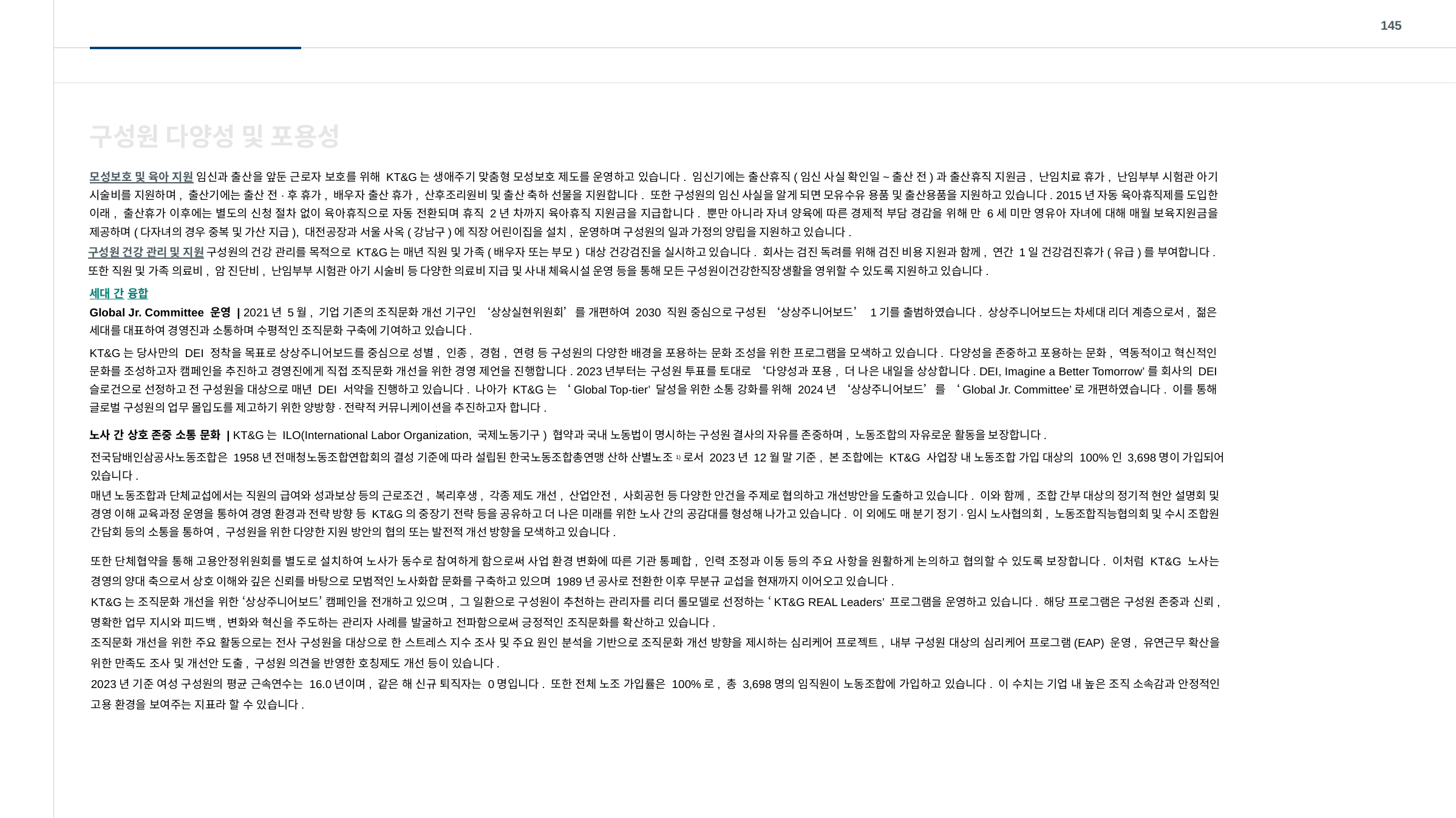

145
구성원 다양성 및 포용성
모성보호 및 육아 지원 임신과 출산을 앞둔 근로자 보호를 위해 KT&G는 생애주기 맞춤형 모성보호 제도를 운영하고 있습니다. 임신기에는 출산휴직(임신 사실 확인일~출산 전)과 출산휴직 지원금, 난임치료 휴가, 난임부부 시험관 아기 시술비를 지원하며, 출산기에는 출산 전·후 휴가, 배우자 출산 휴가, 산후조리원비 및 출산 축하 선물을 지원합니다. 또한 구성원의 임신 사실을 알게 되면 모유수유 용품 및 출산용품을 지원하고 있습니다. 2015년 자동 육아휴직제를 도입한 이래, 출산휴가 이후에는 별도의 신청 절차 없이 육아휴직으로 자동 전환되며 휴직 2년 차까지 육아휴직 지원금을 지급합니다. 뿐만 아니라 자녀 양육에 따른 경제적 부담 경감을 위해 만 6세 미만 영유아 자녀에 대해 매월 보육지원금을 제공하며(다자녀의 경우 중복 및 가산 지급), 대전공장과 서울 사옥(강남구)에 직장 어린이집을 설치, 운영하며 구성원의 일과 가정의 양립을 지원하고 있습니다.
구성원 건강 관리 및 지원 구성원의 건강 관리를 목적으로 KT&G는 매년 직원 및 가족(배우자 또는 부모) 대상 건강검진을 실시하고 있습니다. 회사는 검진 독려를 위해 검진 비용 지원과 함께, 연간 1일 건강검진휴가(유급)를 부여합니다. 또한 직원 및 가족 의료비, 암 진단비, 난임부부 시험관 아기 시술비 등 다양한 의료비 지급 및 사내 체육시설 운영 등을 통해 모든 구성원이건강한직장생활을 영위할 수 있도록 지원하고 있습니다.
세대 간 융합
Global Jr. Committee 운영 | 2021년 5월, 기업 기존의 조직문화 개선 기구인 ‘상상실현위원회’를 개편하여 2030 직원 중심으로 구성된 ‘상상주니어보드’ 1기를 출범하였습니다. 상상주니어보드는 차세대 리더 계층으로서, 젊은 세대를 대표하여 경영진과 소통하며 수평적인 조직문화 구축에 기여하고 있습니다.
KT&G는 당사만의 DEI 정착을 목표로 상상주니어보드를 중심으로 성별, 인종, 경험, 연령 등 구성원의 다양한 배경을 포용하는 문화 조성을 위한 프로그램을 모색하고 있습니다. 다양성을 존중하고 포용하는 문화, 역동적이고 혁신적인 문화를 조성하고자 캠페인을 추진하고 경영진에게 직접 조직문화 개선을 위한 경영 제언을 진행합니다. 2023년부터는 구성원 투표를 토대로 ‘다양성과 포용, 더 나은 내일을 상상합니다. DEI, Imagine a Better Tomorrow’를 회사의 DEI 슬로건으로 선정하고 전 구성원을 대상으로 매년 DEI 서약을 진행하고 있습니다. 나아가 KT&G는 ‘Global Top-tier’ 달성을 위한 소통 강화를 위해 2024년 ‘상상주니어보드’를 ‘Global Jr. Committee’로 개편하였습니다. 이를 통해 글로벌 구성원의 업무 몰입도를 제고하기 위한 양방향·전략적 커뮤니케이션을 추진하고자 합니다.
노사 간 상호 존중 소통 문화 | KT&G는 ILO(International Labor Organization, 국제노동기구) 협약과 국내 노동법이 명시하는 구성원 결사의 자유를 존중하며, 노동조합의 자유로운 활동을 보장합니다.
전국담배인삼공사노동조합은 1958년 전매청노동조합연합회의 결성 기준에 따라 설립된 한국노동조합총연맹 산하 산별노조1)로서 2023년 12월 말 기준, 본 조합에는 KT&G 사업장 내 노동조합 가입 대상의 100%인 3,698명이 가입되어 있습니다.
매년 노동조합과 단체교섭에서는 직원의 급여와 성과보상 등의 근로조건, 복리후생, 각종 제도 개선, 산업안전, 사회공헌 등 다양한 안건을 주제로 협의하고 개선방안을 도출하고 있습니다. 이와 함께, 조합 간부 대상의 정기적 현안 설명회 및 경영 이해 교육과정 운영을 통하여 경영 환경과 전략 방향 등 KT&G의 중장기 전략 등을 공유하고 더 나은 미래를 위한 노사 간의 공감대를 형성해 나가고 있습니다. 이 외에도 매 분기 정기·임시 노사협의회, 노동조합직능협의회 및 수시 조합원 간담회 등의 소통을 통하여, 구성원을 위한 다양한 지원 방안의 협의 또는 발전적 개선 방향을 모색하고 있습니다.
또한 단체협약을 통해 고용안정위원회를 별도로 설치하여 노사가 동수로 참여하게 함으로써 사업 환경 변화에 따른 기관 통폐합, 인력 조정과 이동 등의 주요 사항을 원활하게 논의하고 협의할 수 있도록 보장합니다. 이처럼 KT&G 노사는 경영의 양대 축으로서 상호 이해와 깊은 신뢰를 바탕으로 모범적인 노사화합 문화를 구축하고 있으며 1989년 공사로 전환한 이후 무분규 교섭을 현재까지 이어오고 있습니다.
KT&G는 조직문화 개선을 위한 ‘상상주니어보드’ 캠페인을 전개하고 있으며, 그 일환으로 구성원이 추천하는 관리자를 리더 롤모델로 선정하는 ‘KT&G REAL Leaders’ 프로그램을 운영하고 있습니다. 해당 프로그램은 구성원 존중과 신뢰, 명확한 업무 지시와 피드백, 변화와 혁신을 주도하는 관리자 사례를 발굴하고 전파함으로써 긍정적인 조직문화를 확산하고 있습니다.
조직문화 개선을 위한 주요 활동으로는 전사 구성원을 대상으로 한 스트레스 지수 조사 및 주요 원인 분석을 기반으로 조직문화 개선 방향을 제시하는 심리케어 프로젝트, 내부 구성원 대상의 심리케어 프로그램(EAP) 운영, 유연근무 확산을 위한 만족도 조사 및 개선안 도출, 구성원 의견을 반영한 호칭제도 개선 등이 있습니다.
2023년 기준 여성 구성원의 평균 근속연수는 16.0년이며, 같은 해 신규 퇴직자는 0명입니다. 또한 전체 노조 가입률은 100%로, 총 3,698명의 임직원이 노동조합에 가입하고 있습니다. 이 수치는 기업 내 높은 조직 소속감과 안정적인 고용 환경을 보여주는 지표라 할 수 있습니다.